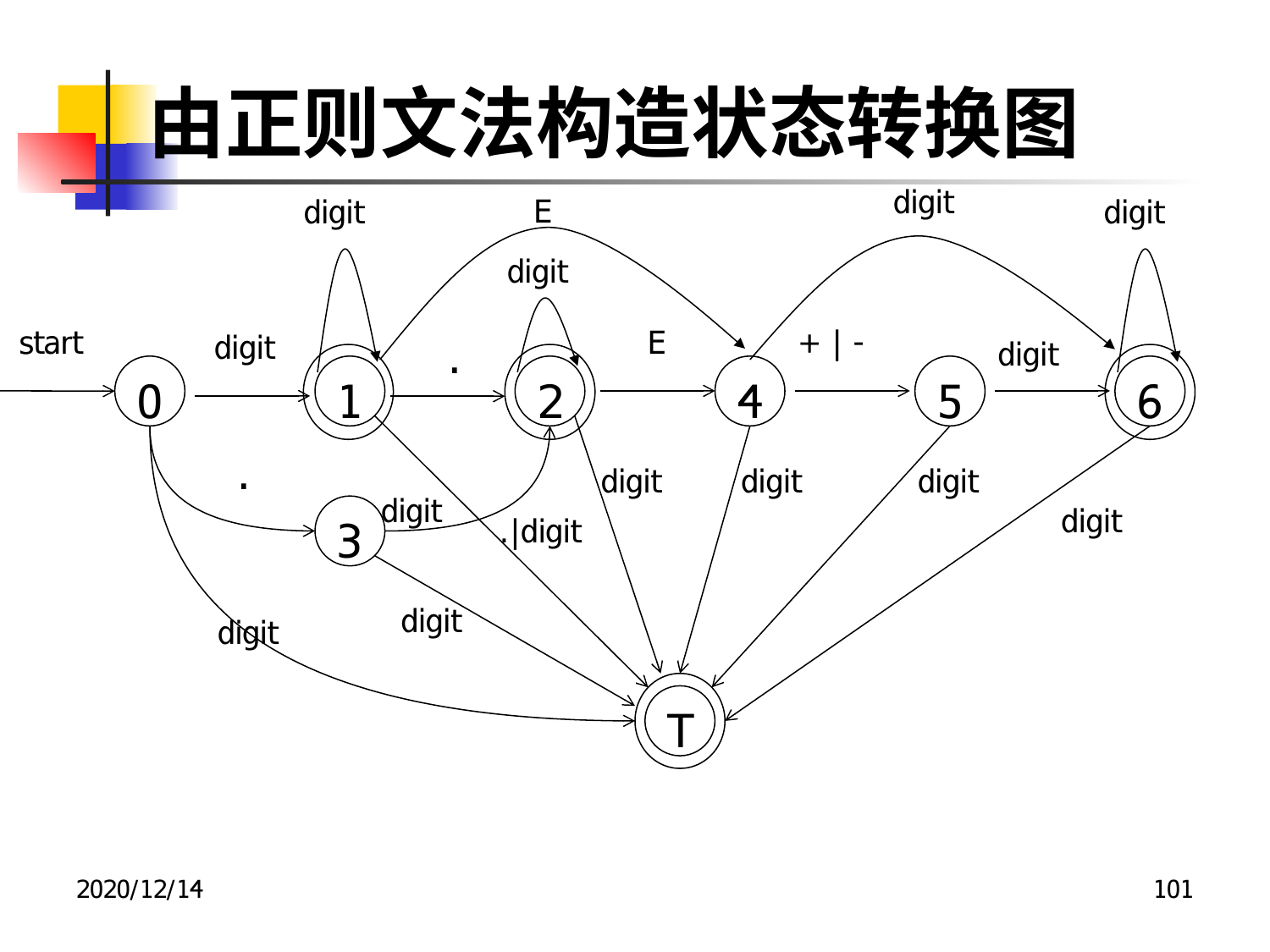

由正则文法构造状态转换图
digit
E
digit
digit

digit

start
E
+ | -
digit
.
digit

0
1
2
4
5
6
.
digit
digit
digit
digit
digit
3
.|digit
digit
digit

T
2020/12/14
101